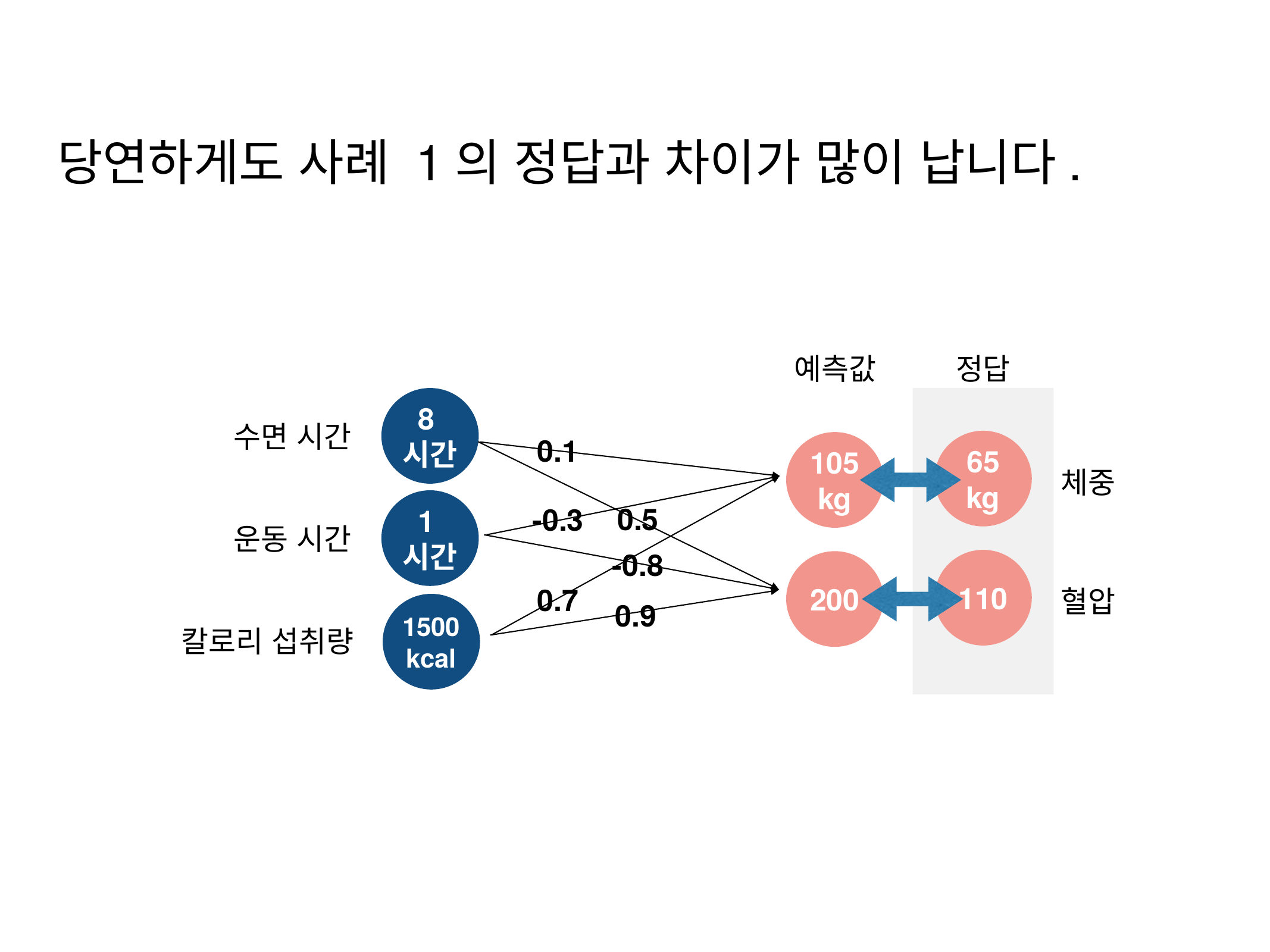

당연하게도 사례 1의 정답과 차이가 많이 납니다.
예측값
정답

8시간

수면 시간
0.1

65
kg

105
kg

체중

1시간
0.5
-0.3
운동 시간

-0.8

110

200

0.7
혈압

0.9

1500
kcal
칼로리 섭취량